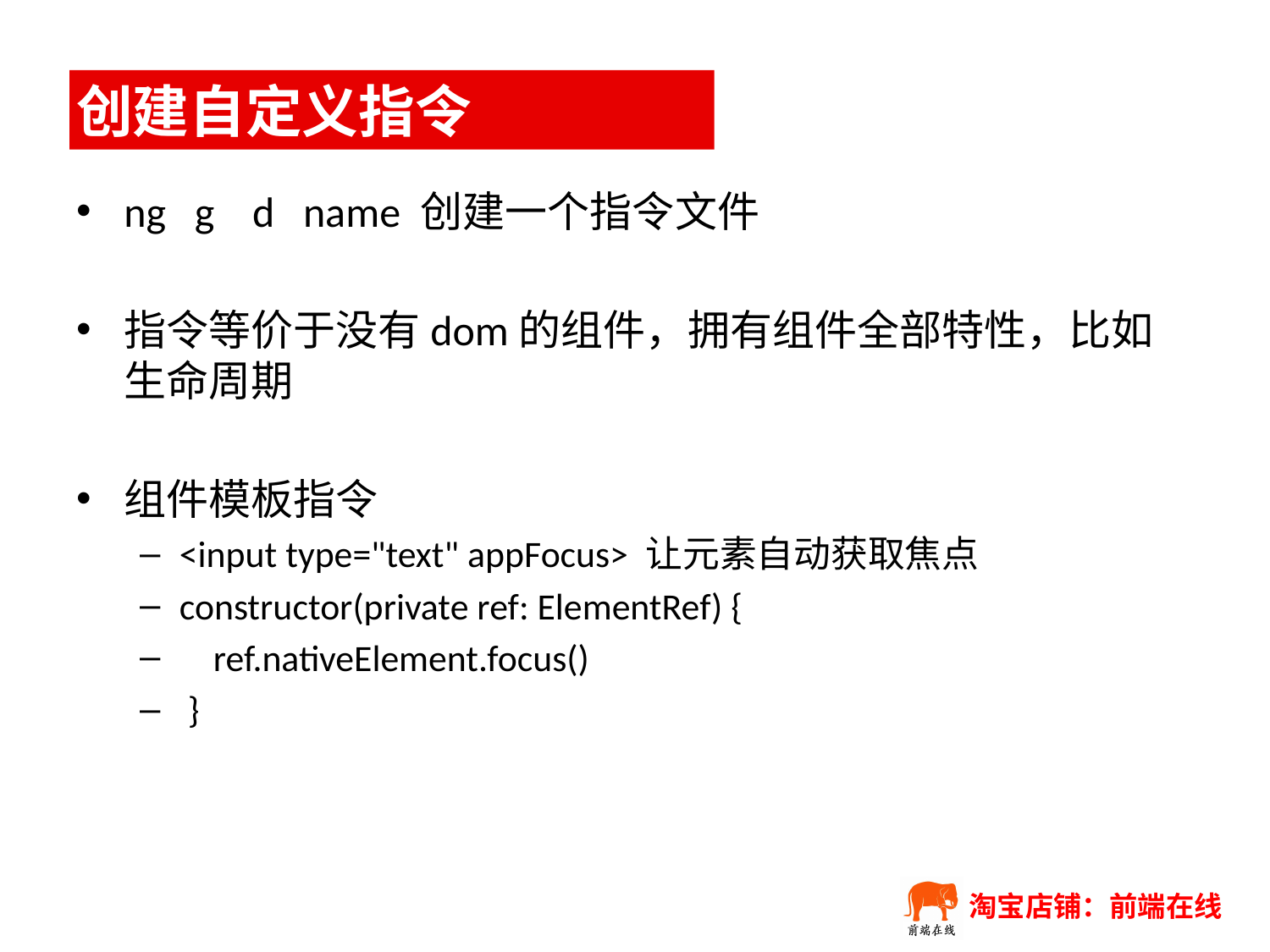

# 创建自定义指令
ng   g    d   name 创建一个指令文件

指令等价于没有dom的组件，拥有组件全部特性，比如生命周期

组件模板指令
<input type="text" appFocus> 让元素自动获取焦点
constructor(private ref: ElementRef) {
    ref.nativeElement.focus()
 }